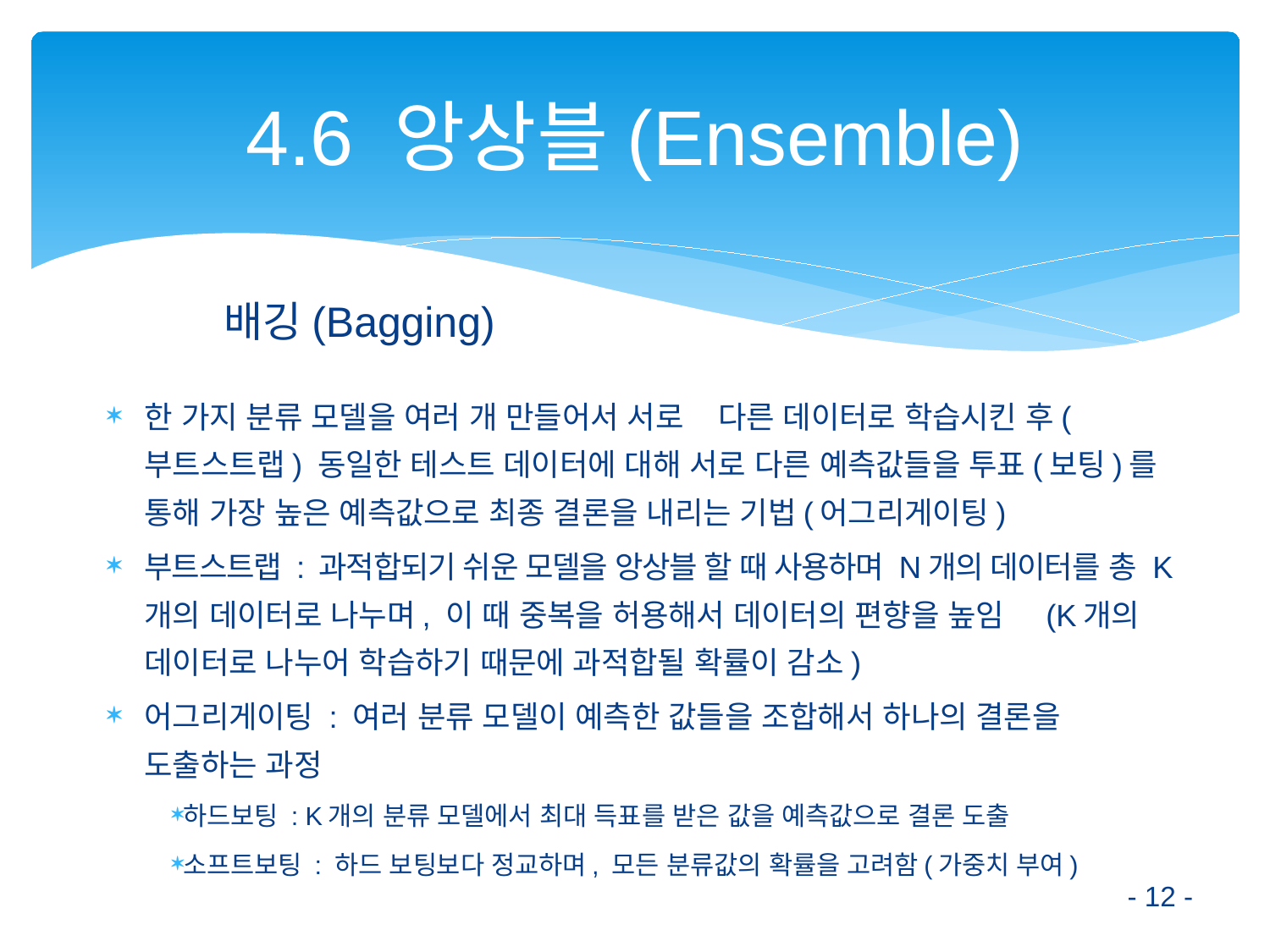

# 4.6 앙상블(Ensemble)
배깅(Bagging)
한 가지 분류 모델을 여러 개 만들어서 서로    다른 데이터로 학습시킨 후(부트스트랩) 동일한 테스트 데이터에 대해 서로 다른 예측값들을 투표(보팅)를 통해 가장 높은 예측값으로 최종 결론을 내리는 기법(어그리게이팅)
부트스트랩 : 과적합되기 쉬운 모델을 앙상블 할 때 사용하며 N개의 데이터를 총 K개의 데이터로 나누며, 이 때 중복을 허용해서 데이터의 편향을 높임    (K개의 데이터로 나누어 학습하기 때문에 과적합될 확률이 감소)
어그리게이팅 : 여러 분류 모델이 예측한 값들을 조합해서 하나의 결론을   도출하는 과정
하드보팅 : K개의 분류 모델에서 최대 득표를 받은 값을 예측값으로 결론 도출
소프트보팅 : 하드 보팅보다 정교하며, 모든 분류값의 확률을 고려함(가중치 부여)
- 12 -